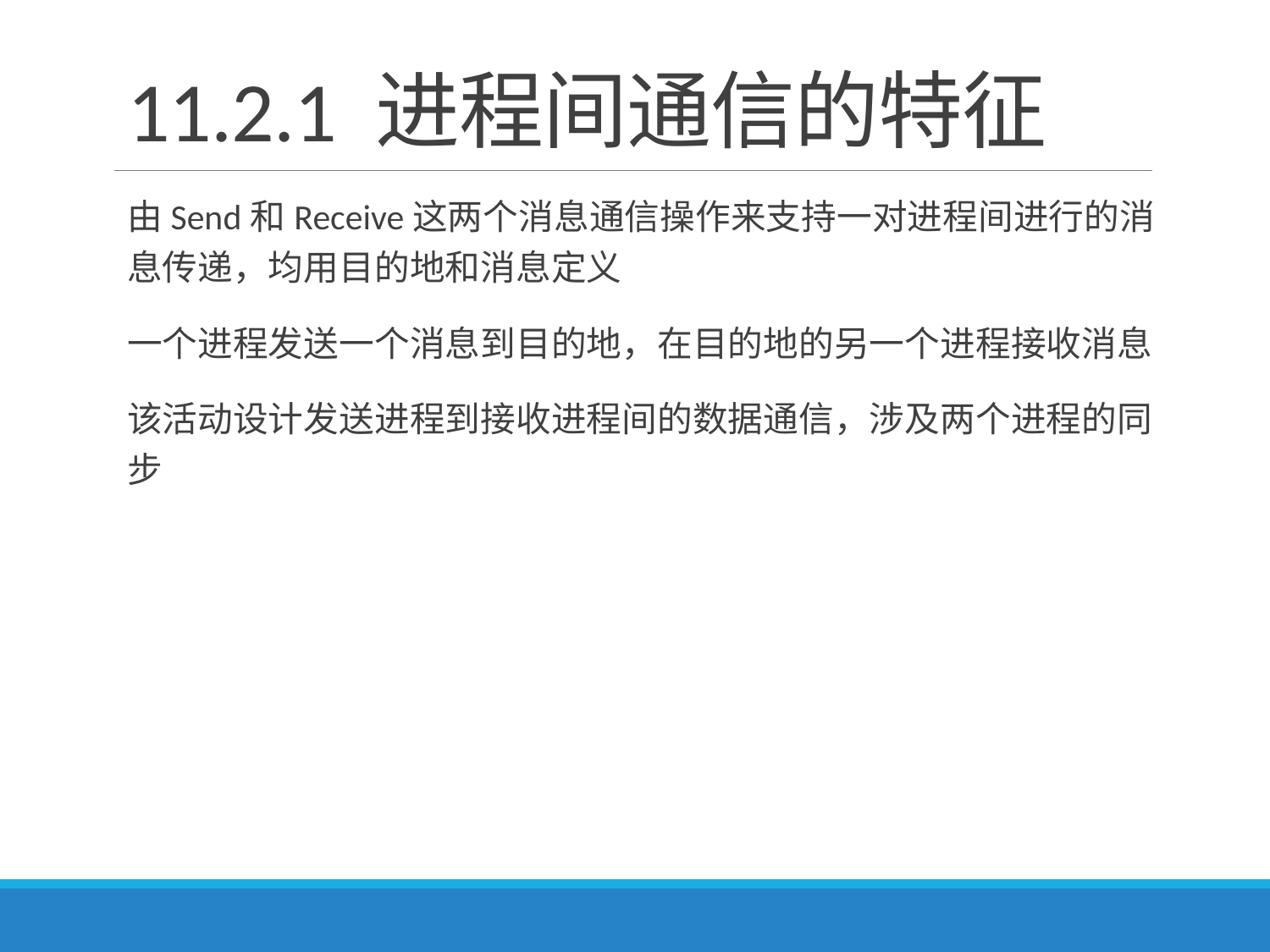

# 11.2.1 进程间通信的特征
由Send和Receive这两个消息通信操作来支持一对进程间进行的消息传递，均用目的地和消息定义
一个进程发送一个消息到目的地，在目的地的另一个进程接收消息
该活动设计发送进程到接收进程间的数据通信，涉及两个进程的同步
6